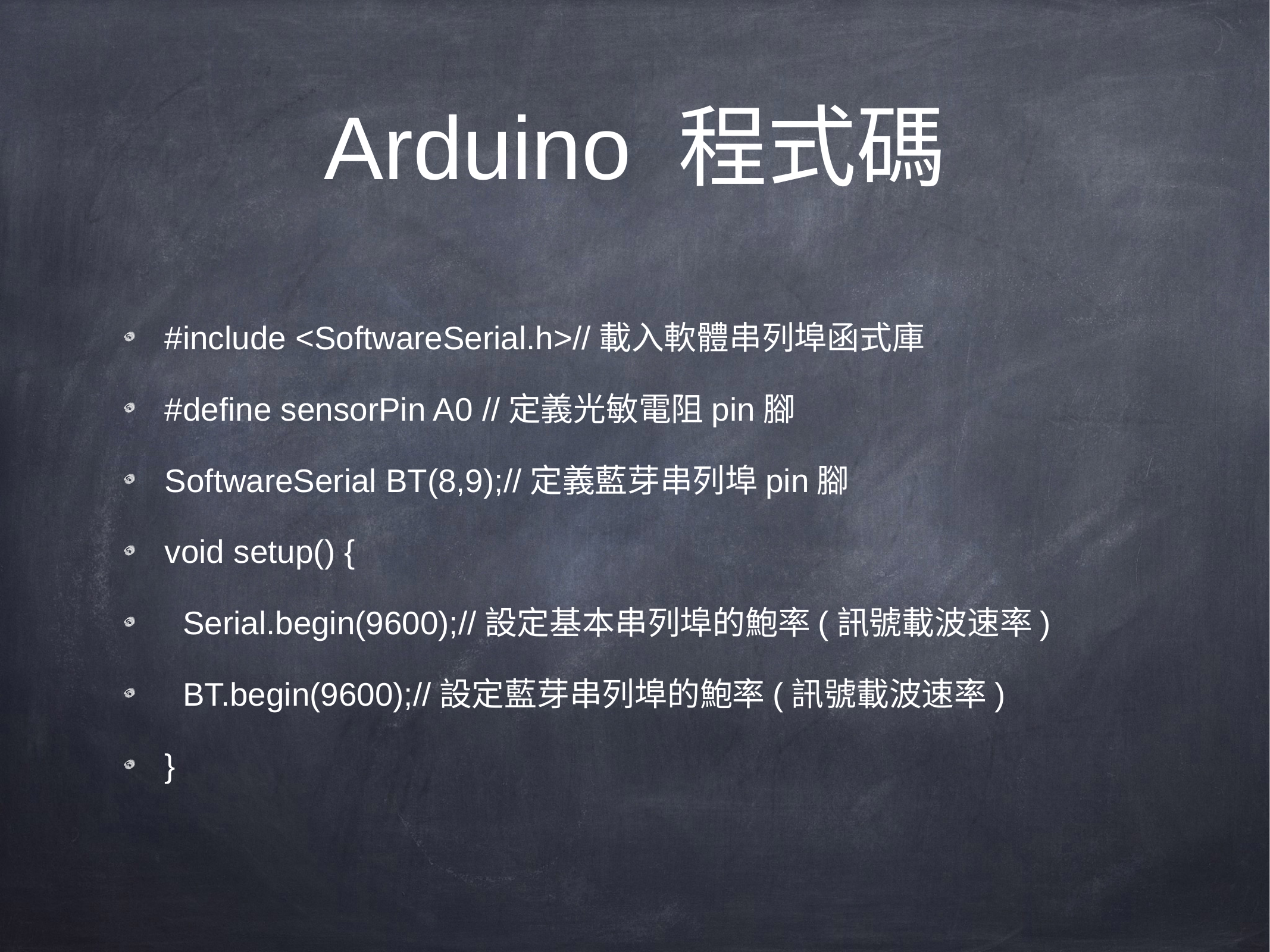

# Arduino 程式碼
#include <SoftwareSerial.h>//載入軟體串列埠函式庫
#define sensorPin A0 //定義光敏電阻pin腳
SoftwareSerial BT(8,9);//定義藍芽串列埠pin腳
void setup() {
  Serial.begin(9600);//設定基本串列埠的鮑率(訊號載波速率)
  BT.begin(9600);//設定藍芽串列埠的鮑率(訊號載波速率)
}
8